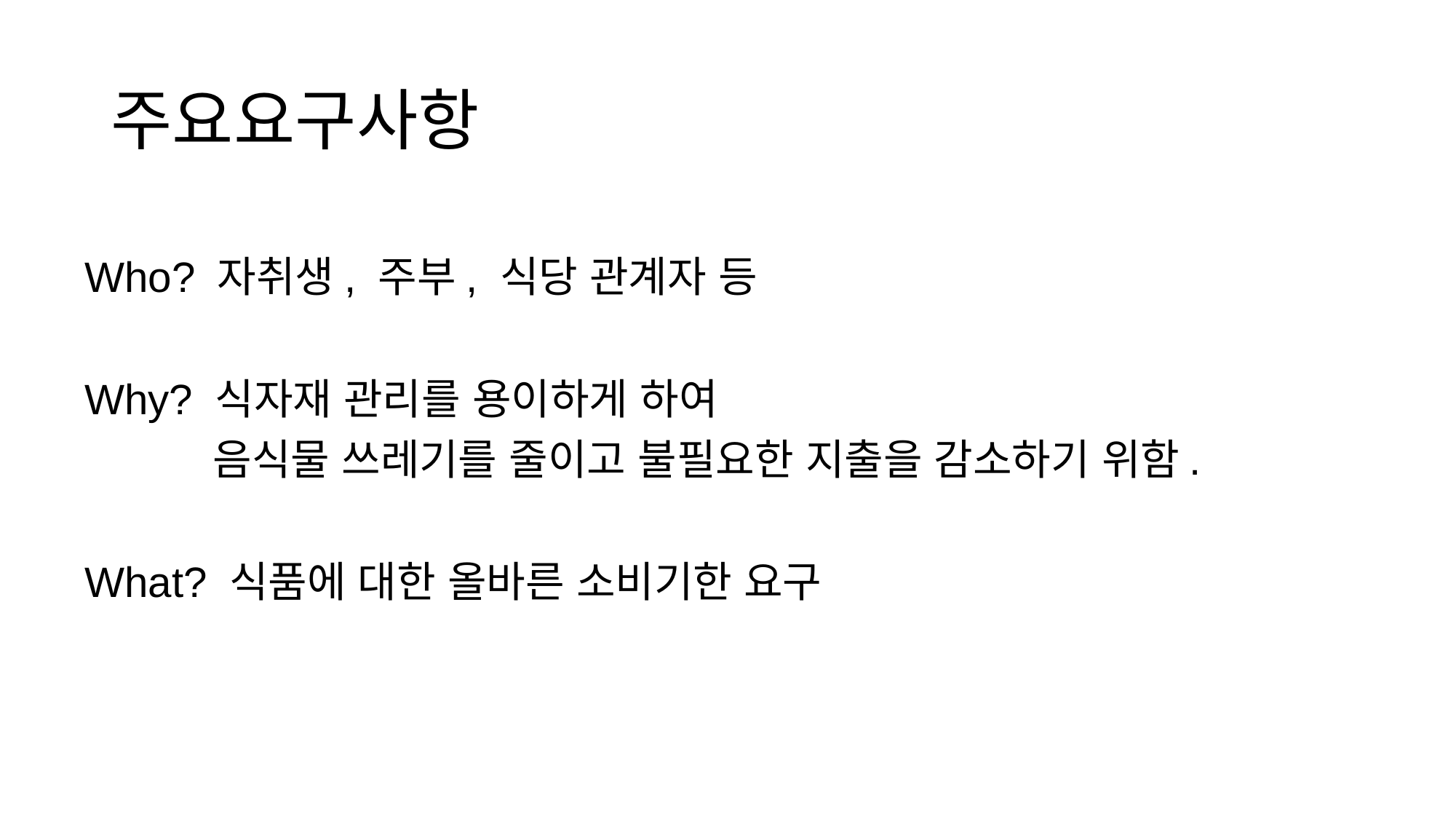

# 주요요구사항
Who? 자취생, 주부, 식당 관계자 등

Why? 식자재 관리를 용이하게 하여
          음식물 쓰레기를 줄이고 불필요한 지출을 감소하기 위함.

What? 식품에 대한 올바른 소비기한 요구